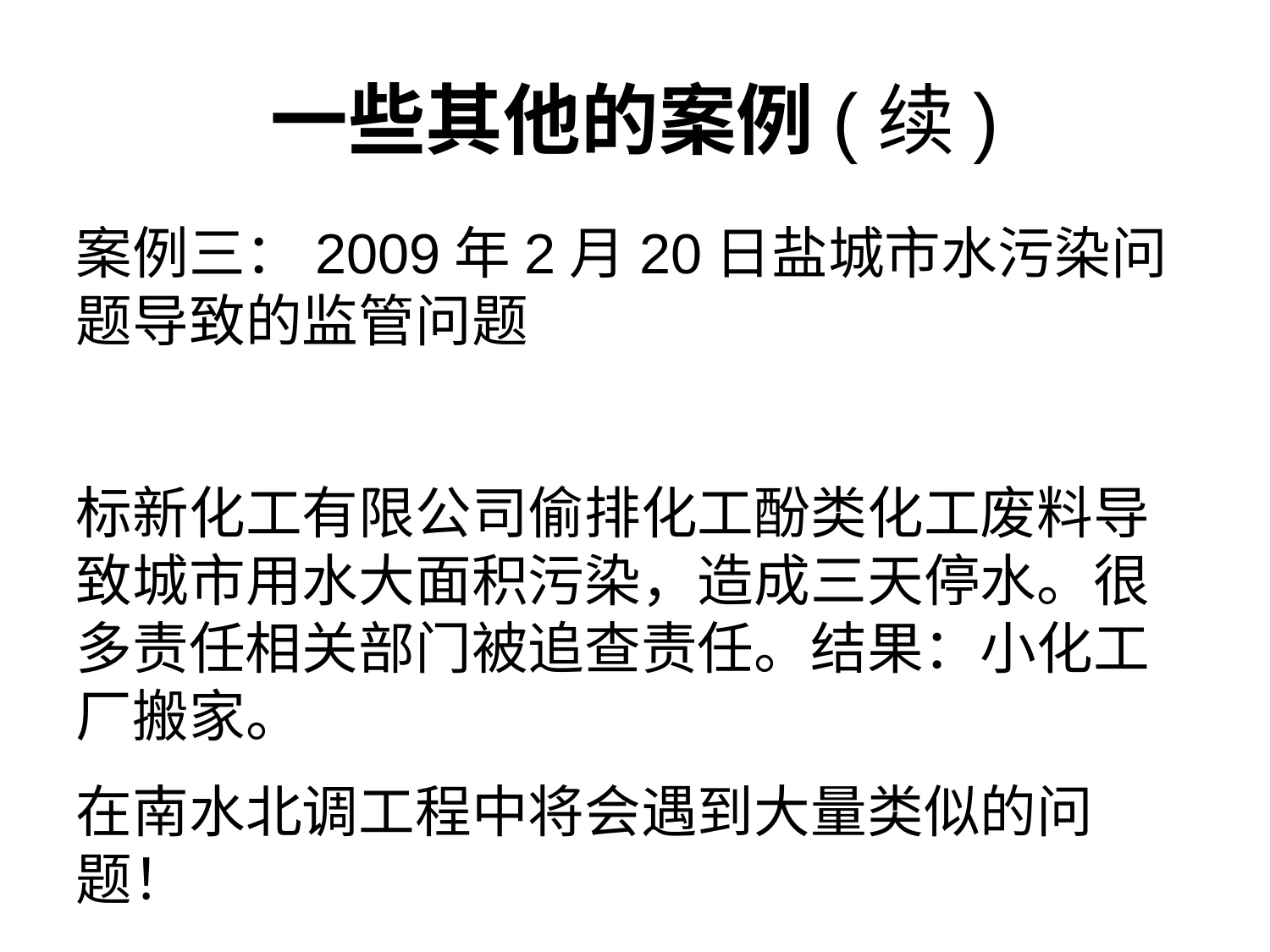

# 一些其他的案例(续)
案例三：2009年2月20日盐城市水污染问题导致的监管问题

标新化工有限公司偷排化工酚类化工废料导致城市用水大面积污染，造成三天停水。很多责任相关部门被追查责任。结果：小化工厂搬家。
在南水北调工程中将会遇到大量类似的问题！